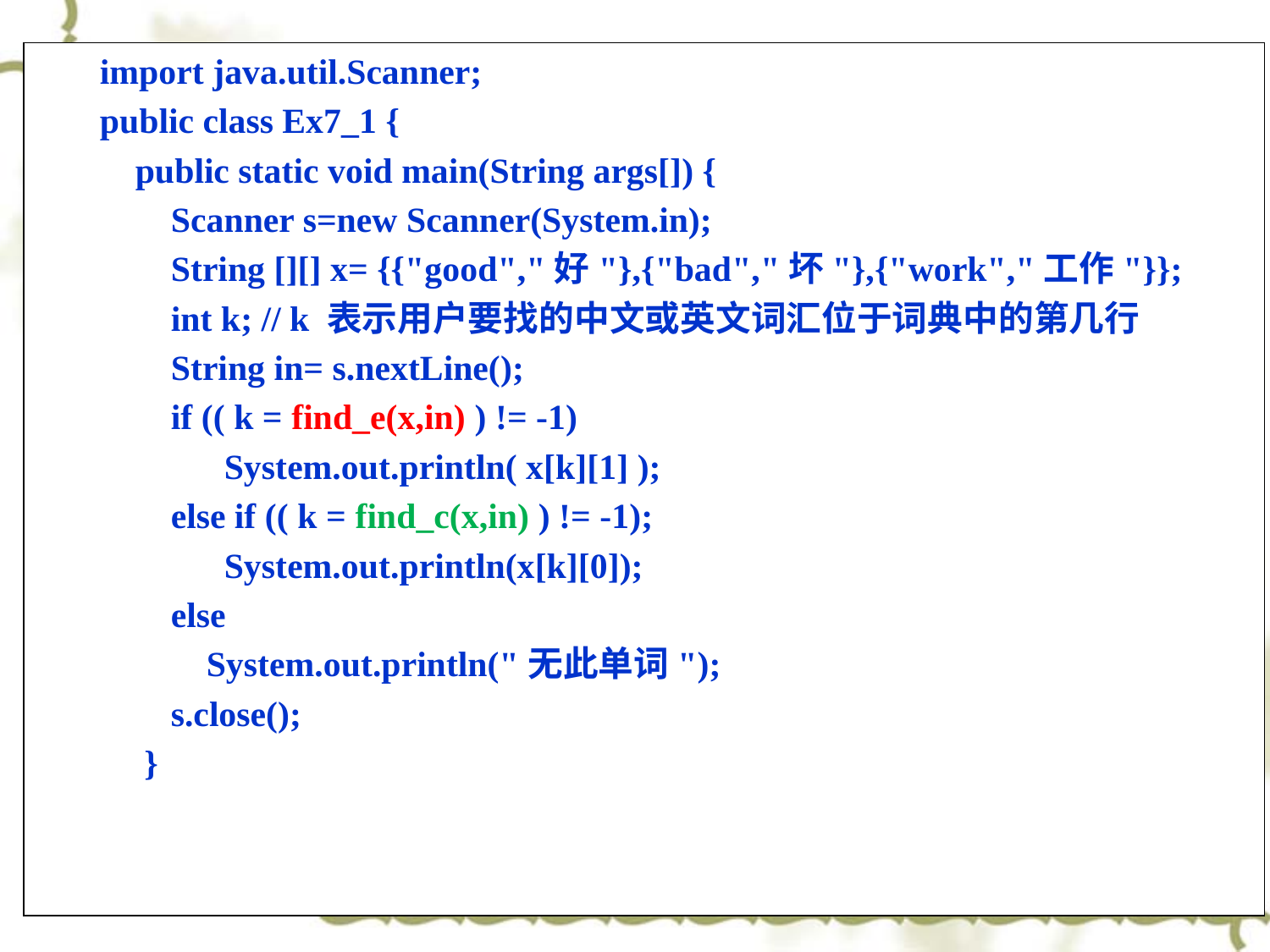

import java.util.Scanner;
public class Ex7_1 {
    public static void main(String args[]) {
        Scanner s=new Scanner(System.in);
        String [][] x= {{"good","好"},{"bad","坏"},{"work","工作"}};
        int k; // k 表示用户要找的中文或英文词汇位于词典中的第几行
        String in= s.nextLine();
        if (( k = find_e(x,in) ) != -1)
              System.out.println( x[k][1] );
        else if (( k = find_c(x,in) ) != -1);
              System.out.println(x[k][0]);
        else
            System.out.println("无此单词");
        s.close();
     }